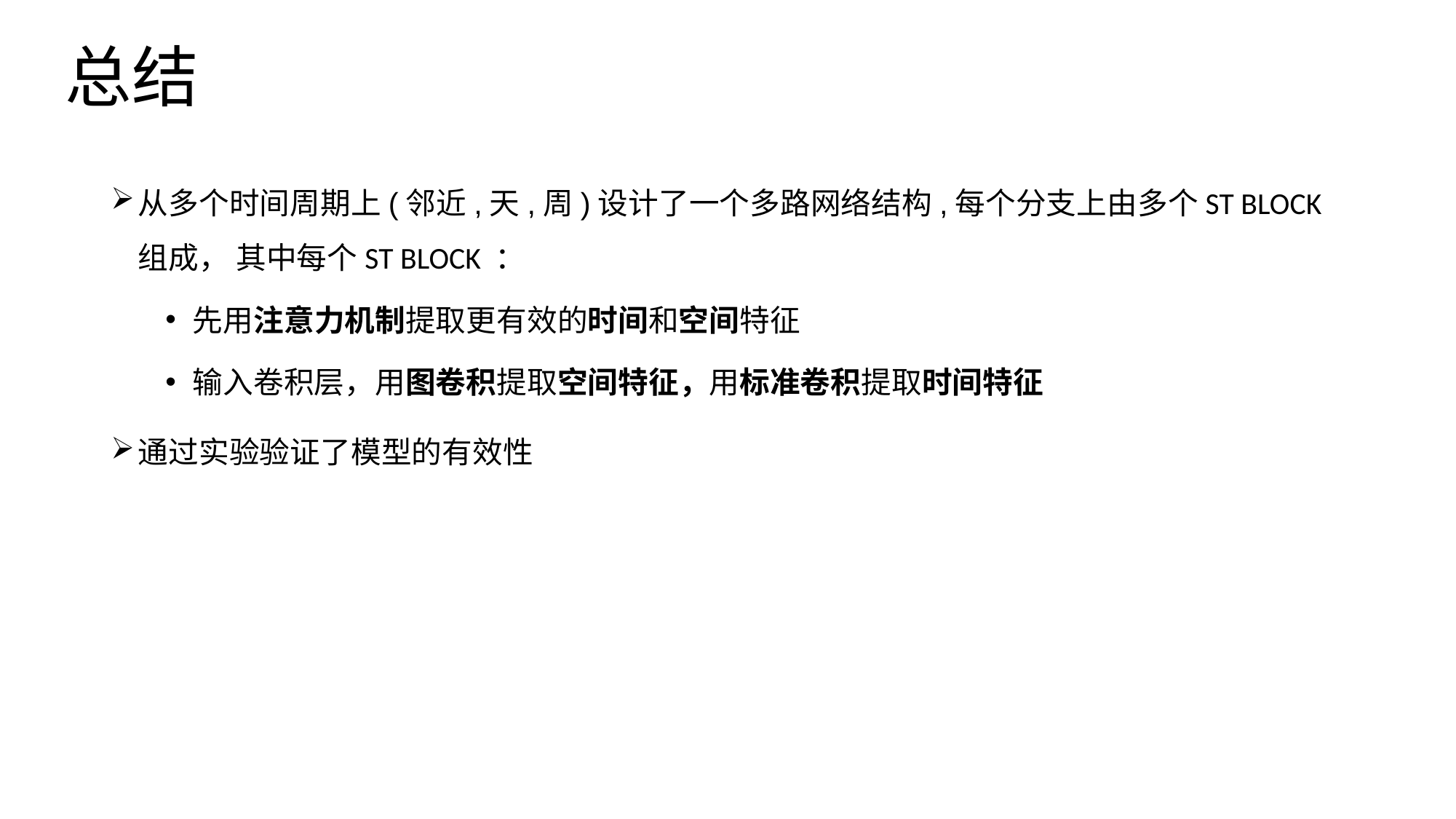

# 总结
从多个时间周期上(邻近,天,周)设计了一个多路网络结构,每个分支上由多个ST BLOCK组成， 其中每个ST BLOCK ：
先用注意力机制提取更有效的时间和空间特征
输入卷积层，用图卷积提取空间特征，用标准卷积提取时间特征
通过实验验证了模型的有效性